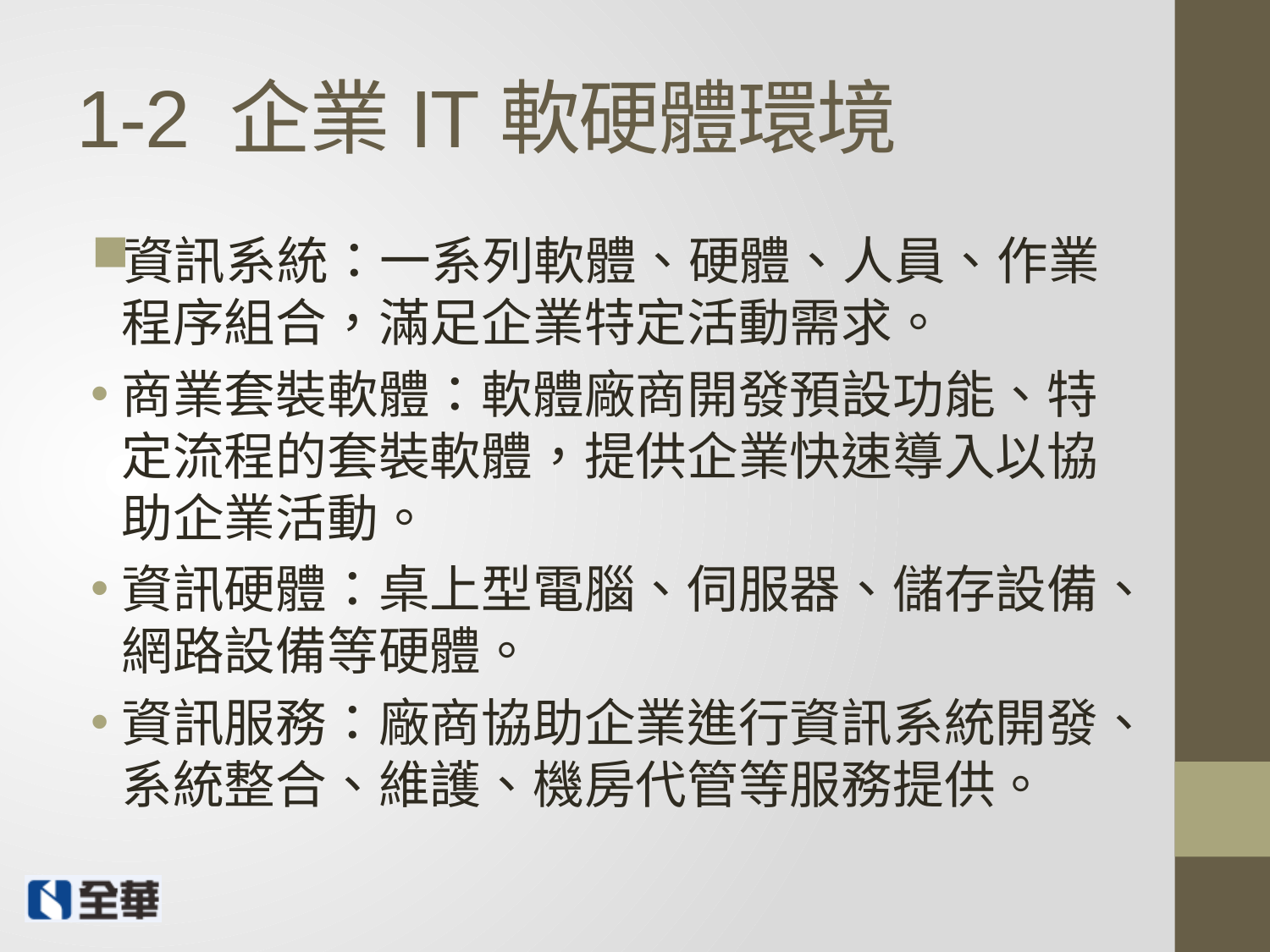

# 1-2 企業IT軟硬體環境
資訊系統：一系列軟體、硬體、人員、作業程序組合，滿足企業特定活動需求。
商業套裝軟體：軟體廠商開發預設功能、特定流程的套裝軟體，提供企業快速導入以協助企業活動。
資訊硬體：桌上型電腦、伺服器、儲存設備、網路設備等硬體。
資訊服務：廠商協助企業進行資訊系統開發、系統整合、維護、機房代管等服務提供。